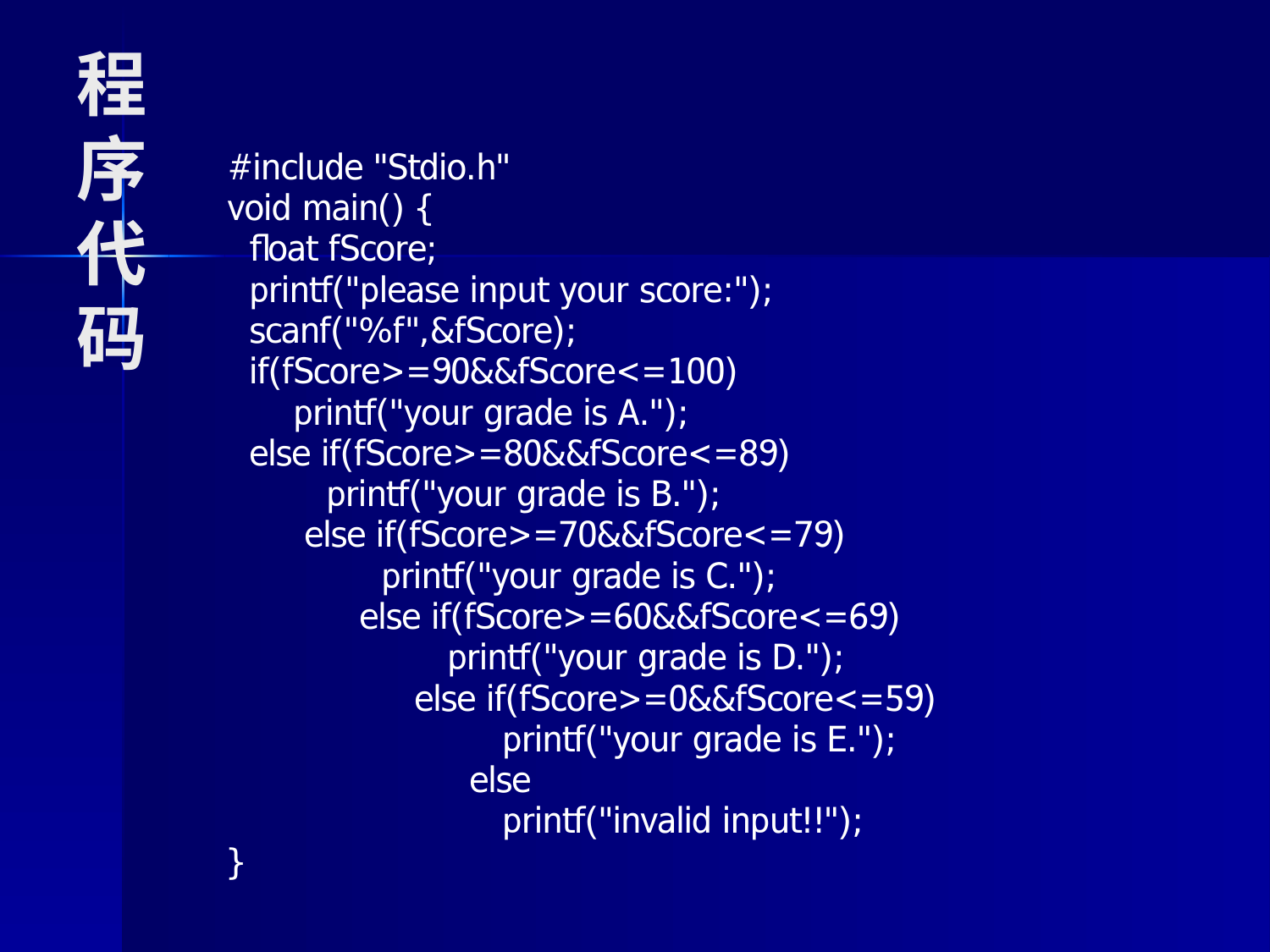

# 程序代码
#include "Stdio.h"
void main() {
  float fScore;
  printf("please input your score:");
  scanf("%f",&fScore);
  if(fScore>=90&&fScore<=100)
      printf("your grade is A.");
  else if(fScore>=80&&fScore<=89)
         printf("your grade is B.");
       else if(fScore>=70&&fScore<=79)
              printf("your grade is C.");
            else if(fScore>=60&&fScore<=69)
                    printf("your grade is D.");
                 else if(fScore>=0&&fScore<=59)
                         printf("your grade is E.");
                      else
                         printf("invalid input!!");
}